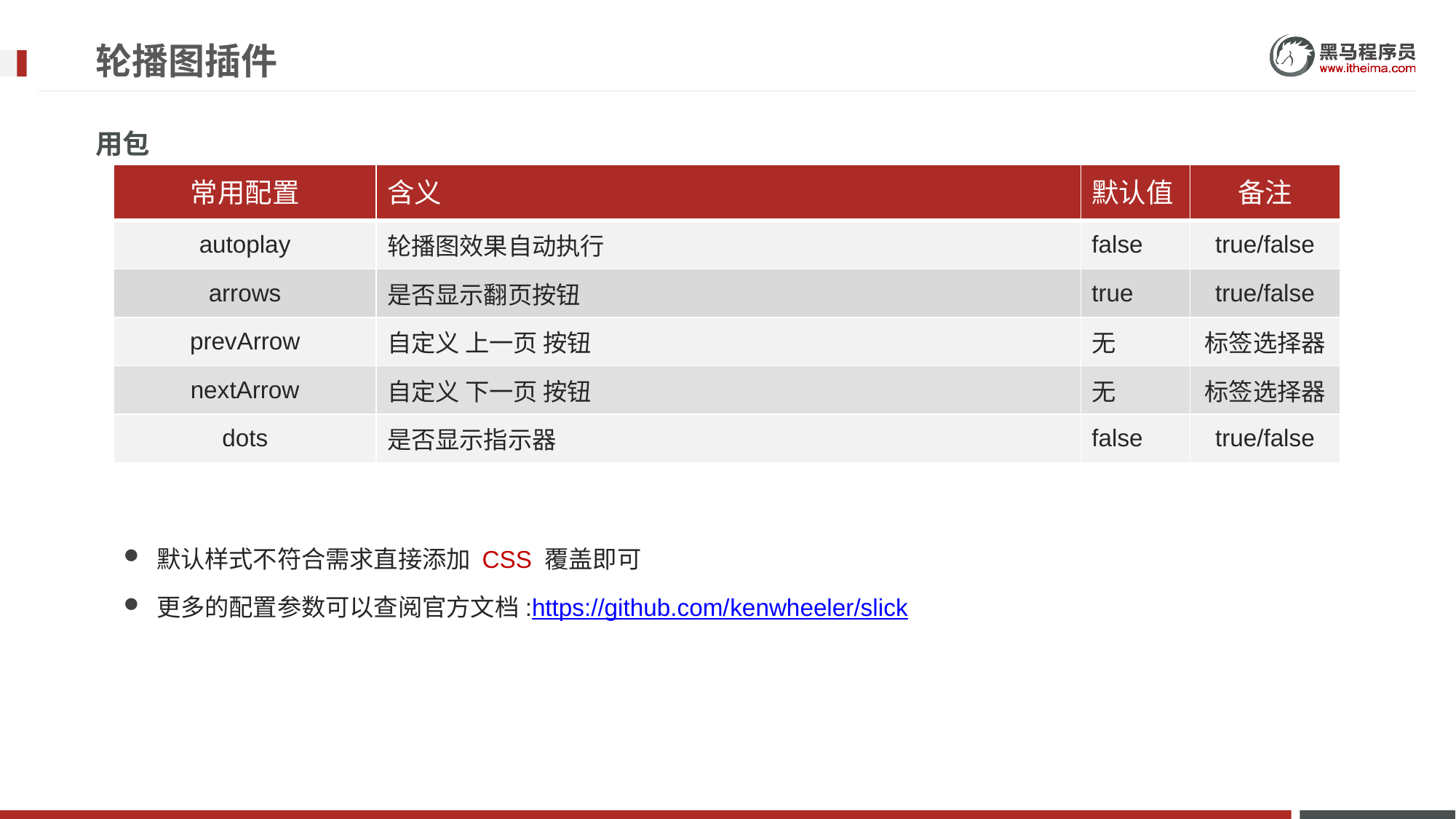

# 轮播图插件
用包
| 常用配置 | 含义 | 默认值 | 备注 |
| --- | --- | --- | --- |
| autoplay | 轮播图效果自动执行 | false | true/false |
| arrows | 是否显示翻页按钮 | true | true/false |
| prevArrow | 自定义 上一页 按钮 | 无 | 标签选择器 |
| nextArrow | 自定义 下一页 按钮 | 无 | 标签选择器 |
| dots | 是否显示指示器 | false | true/false |
默认样式不符合需求直接添加 CSS 覆盖即可
更多的配置参数可以查阅官方文档:https://github.com/kenwheeler/slick